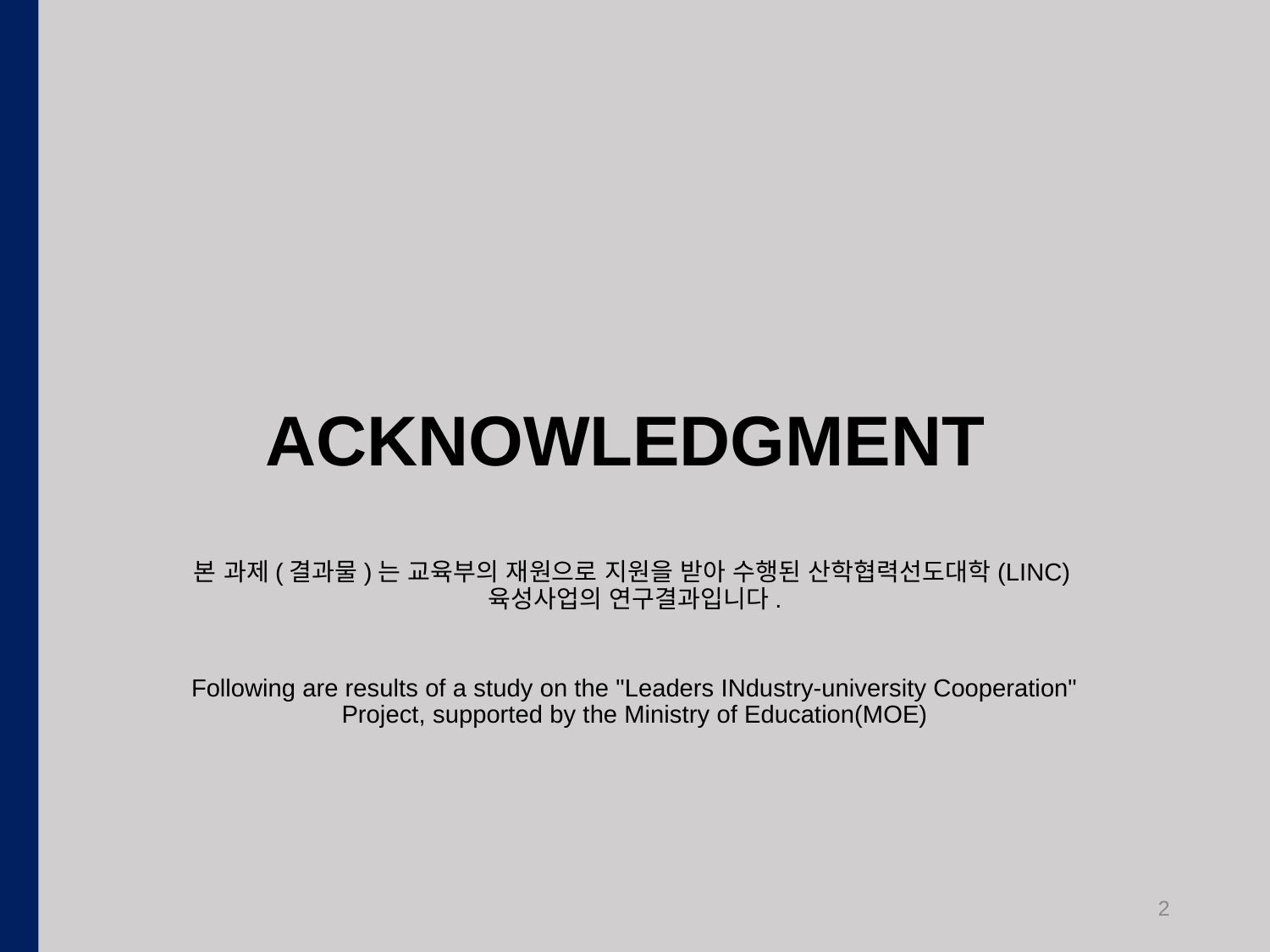

# ACKNOWLEDGMENT
본 과제(결과물)는 교육부의 재원으로 지원을 받아 수행된 산학협력선도대학(LINC)육성사업의 연구결과입니다.

Following are results of a study on the "Leaders INdustry-university Cooperation" Project, supported by the Ministry of Education(MOE)
2